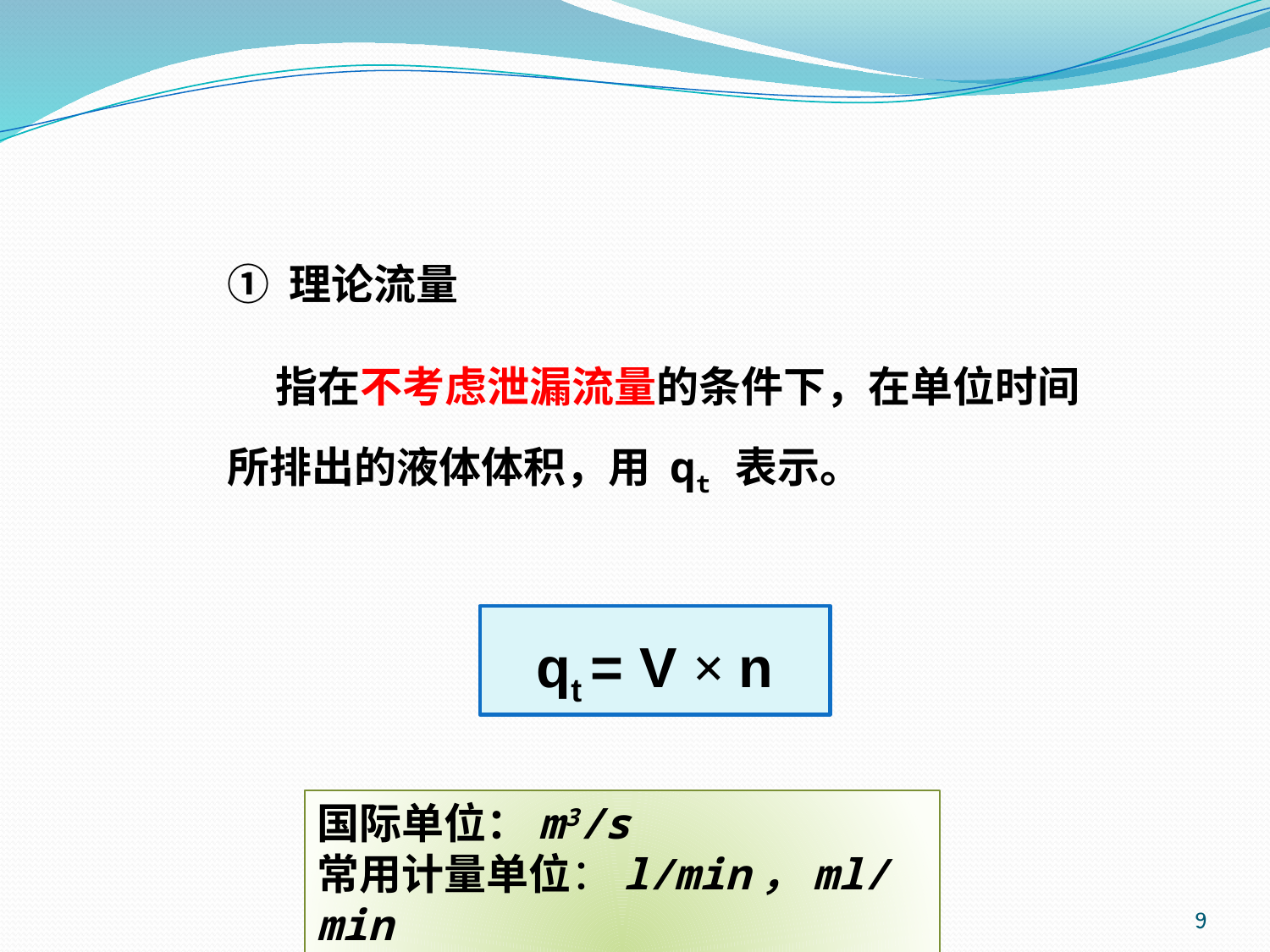

① 理论流量
    指在不考虑泄漏流量的条件下，在单位时间所排出的液体体积，用 qt 表示。
qt = V × n
国际单位：m3/s
常用计量单位：l/min，ml/min
9